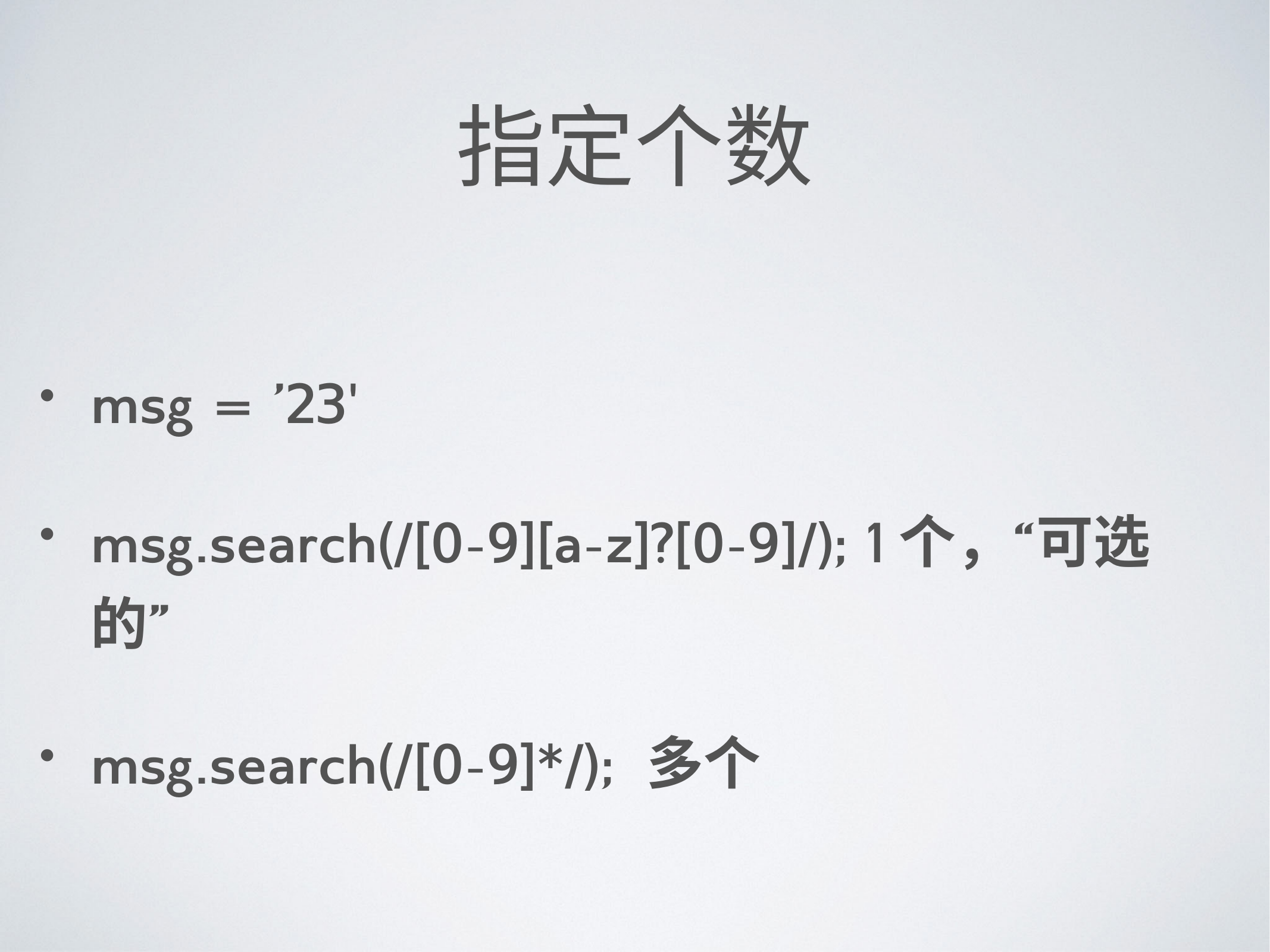

# 指定个数
msg = ’23'
msg.search(/[0-9][a-z]?[0-9]/); 1个，“可选的”
msg.search(/[0-9]*/); 多个